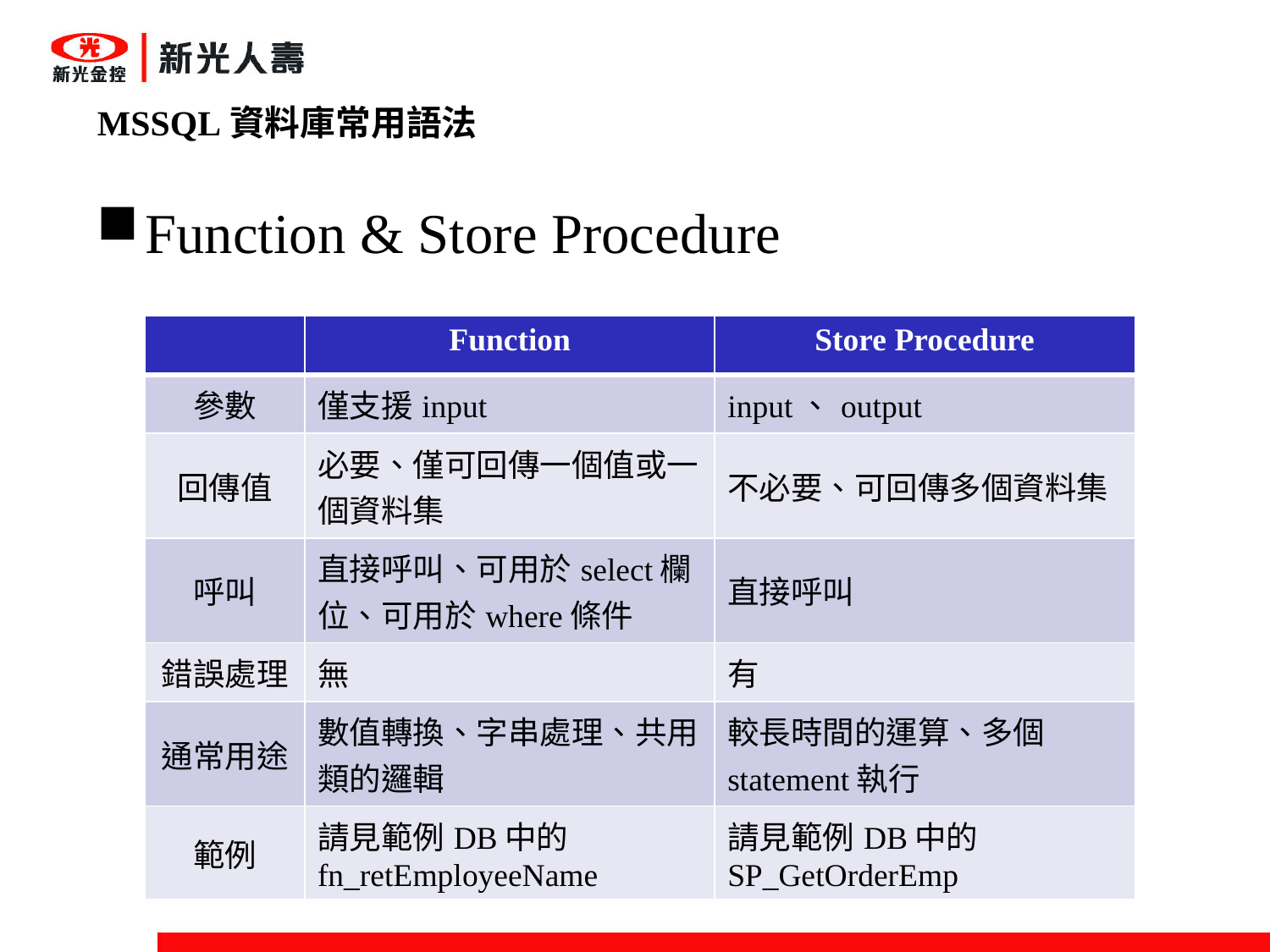

# MSSQL資料庫常用語法
Function & Store Procedure

|  | Function | Store Procedure |
| --- | --- | --- |
| 參數 | 僅支援input | input、output |
| 回傳值 | 必要、僅可回傳一個值或一個資料集 | 不必要、可回傳多個資料集 |
| 呼叫 | 直接呼叫、可用於select欄位、可用於where條件 | 直接呼叫 |
| 錯誤處理 | 無 | 有 |
| 通常用途 | 數值轉換、字串處理、共用類的邏輯 | 較長時間的運算、多個statement執行 |
| 範例 | 請見範例DB中的fn\_retEmployeeName | 請見範例DB中的SP\_GetOrderEmp |